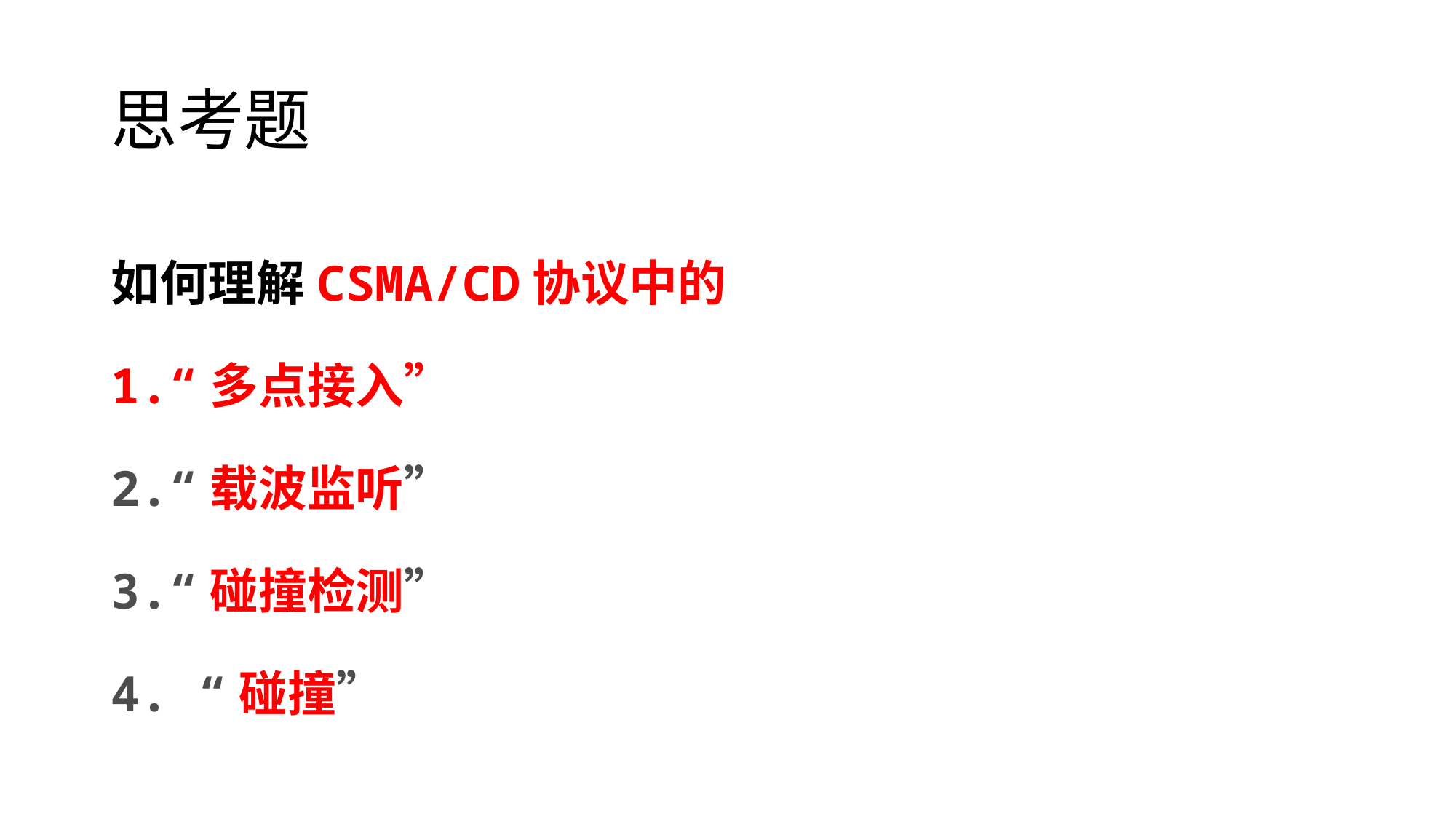

# 思考题
如何理解CSMA/CD协议中的
1.“多点接入”
2.“载波监听”
3.“碰撞检测”
4. “碰撞”